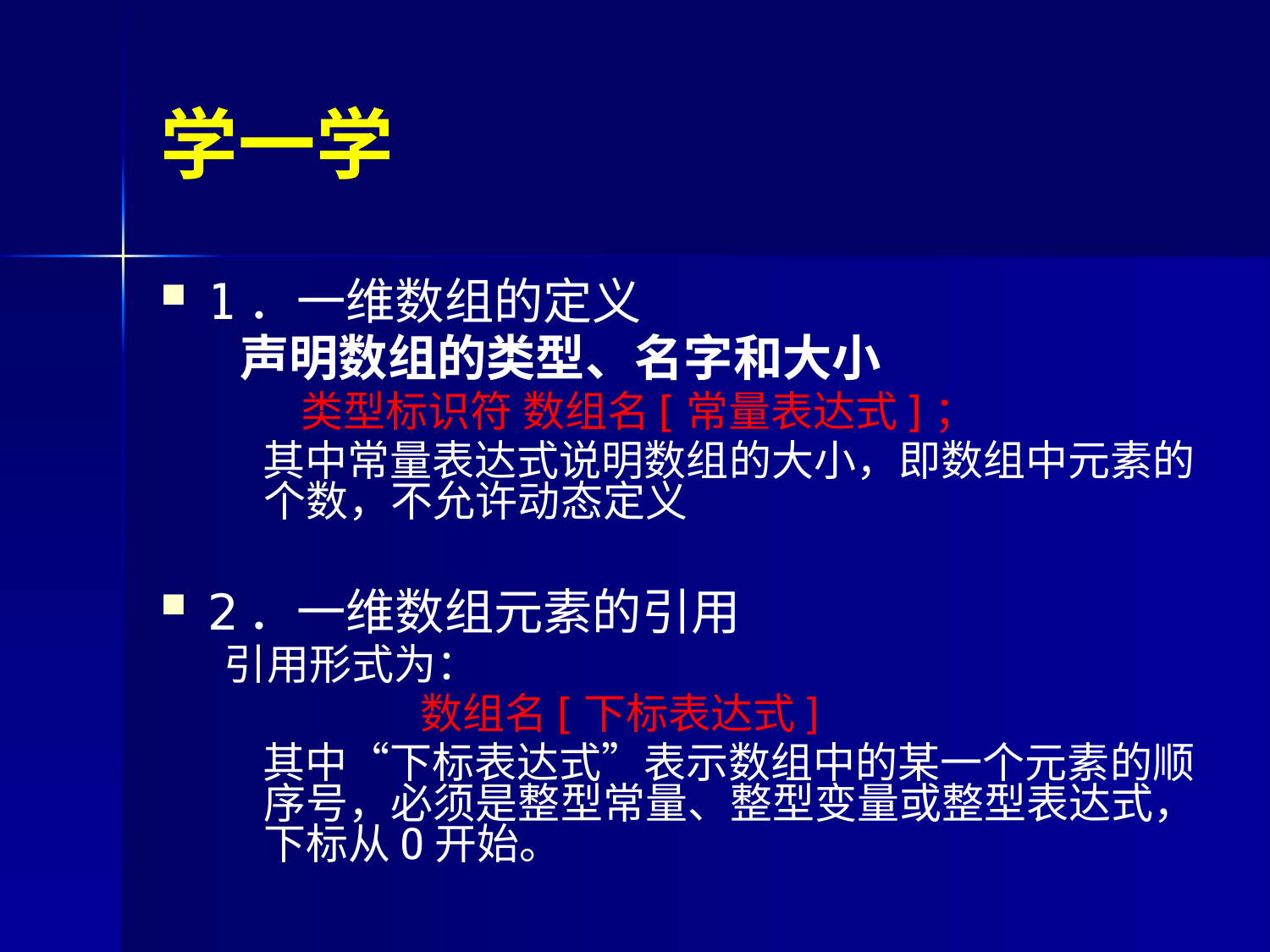

# 学一学
1．一维数组的定义
      声明数组的类型、名字和大小
       类型标识符 数组名[常量表达式]；
   其中常量表达式说明数组的大小，即数组中元素的个数，不允许动态定义

2．一维数组元素的引用
引用形式为：
		  数组名[下标表达式]
   其中“下标表达式”表示数组中的某一个元素的顺序号，必须是整型常量、整型变量或整型表达式，下标从0开始。